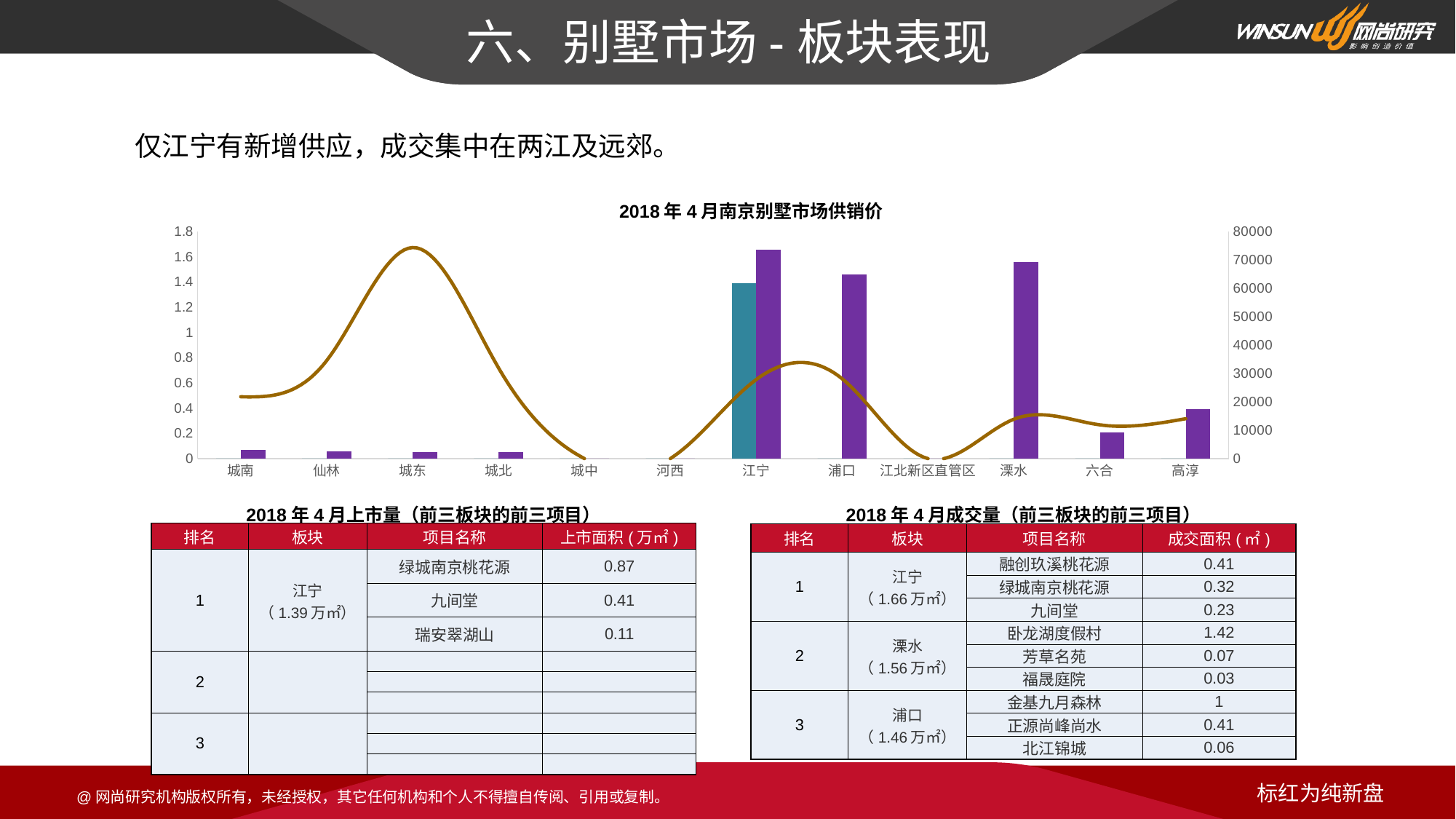

# 六、别墅市场-板块表现
仅江宁有新增供应，成交集中在两江及远郊。
2018年4月南京别墅市场供销价

### Chart

| Category | 上市面积（万㎡） | 成交面积（万㎡） | 成交均价（元/㎡） |
|---|---|---|---|
| 城南 | 0.0 | 0.07 | 21791.0 |
| 仙林 | 0.0 | 0.06 | 34552.0 |
| 城东 | 0.0 | 0.05 | 74434.0 |
| 城北 | 0.0 | 0.05 | 32000.0 |
| 城中 | 0.0 | 0.0 | 0.0 |
| 河西 | 0.0 | 0.0 | 0.0 |
| 江宁 | 1.39 | 1.66 | 27866.0 |
| 浦口 | 0.0 | 1.46 | 28156.0 |
| 江北新区直管区 | 0.0 | 0.0 | 0.0 |
| 溧水 | 0.0 | 1.56 | 13889.0 |
| 六合 | 0.0 | 0.21 | 11890.0 |
| 高淳 | 0.0 | 0.39 | 14064.0 |
2018年4月上市量（前三板块的前三项目）
2018年4月成交量（前三板块的前三项目）
| 排名 | 板块 | 项目名称 | 上市面积(万㎡) |
| --- | --- | --- | --- |
| 1 | 江宁 （1.39万㎡） | 绿城南京桃花源 | 0.87 |
|  |  | 九间堂 | 0.41 |
|  |  | 瑞安翠湖山 | 0.11 |
| 2 |  |  |  |
|  |  |  |  |
|  |  |  |  |
| 3 |  |  |  |
|  |  |  |  |
|  |  |  |  |
| 排名 | 板块 | 项目名称 | 成交面积(㎡) |
| --- | --- | --- | --- |
| 1 | 江宁 （1.66万㎡） | 融创玖溪桃花源 | 0.41 |
|  |  | 绿城南京桃花源 | 0.32 |
|  |  | 九间堂 | 0.23 |
| 2 | 溧水 （1.56万㎡） | 卧龙湖度假村 | 1.42 |
|  |  | 芳草名苑 | 0.07 |
|  |  | 福晟庭院 | 0.03 |
| 3 | 浦口 （1.46万㎡） | 金基九月森林 | 1 |
|  |  | 正源尚峰尚水 | 0.41 |
|  |  | 北江锦城 | 0.06 |
标红为纯新盘